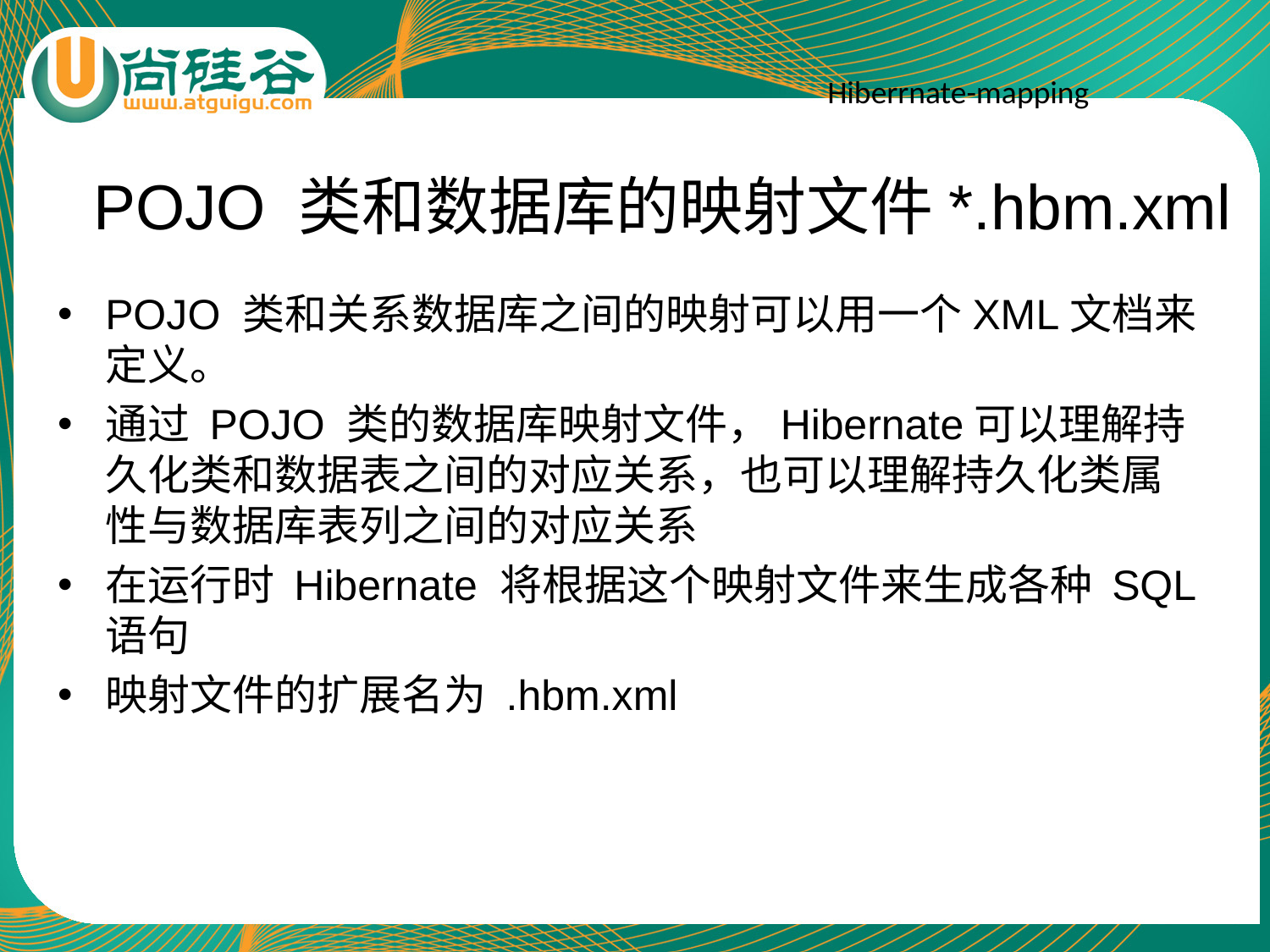

Hiberrnate-mapping
# POJO 类和数据库的映射文件*.hbm.xml
POJO 类和关系数据库之间的映射可以用一个XML文档来定义。
通过 POJO 类的数据库映射文件，Hibernate可以理解持久化类和数据表之间的对应关系，也可以理解持久化类属性与数据库表列之间的对应关系
在运行时 Hibernate 将根据这个映射文件来生成各种 SQL 语句
映射文件的扩展名为 .hbm.xml